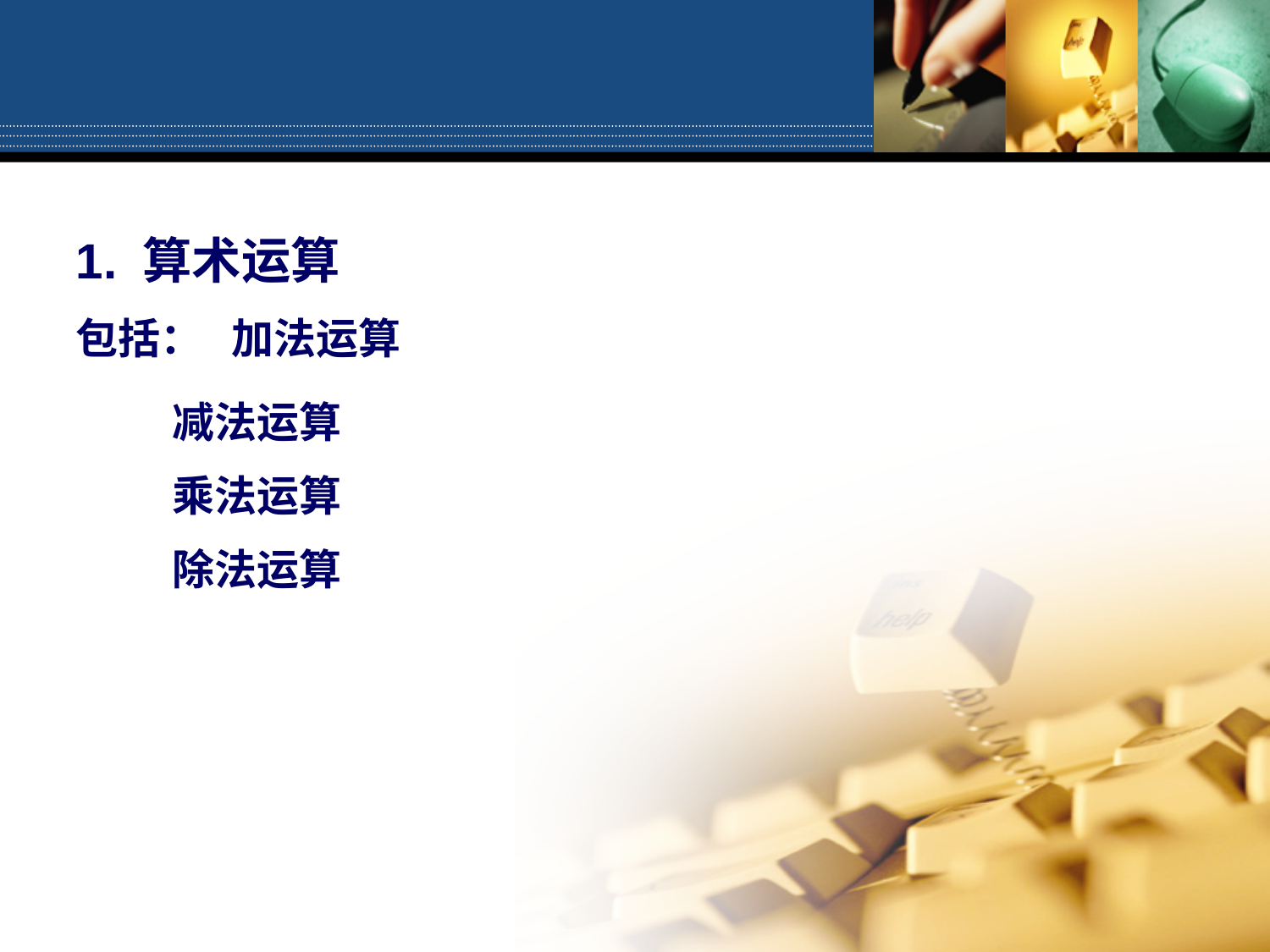

1. 算术运算
包括：   加法运算
         减法运算
         乘法运算
         除法运算